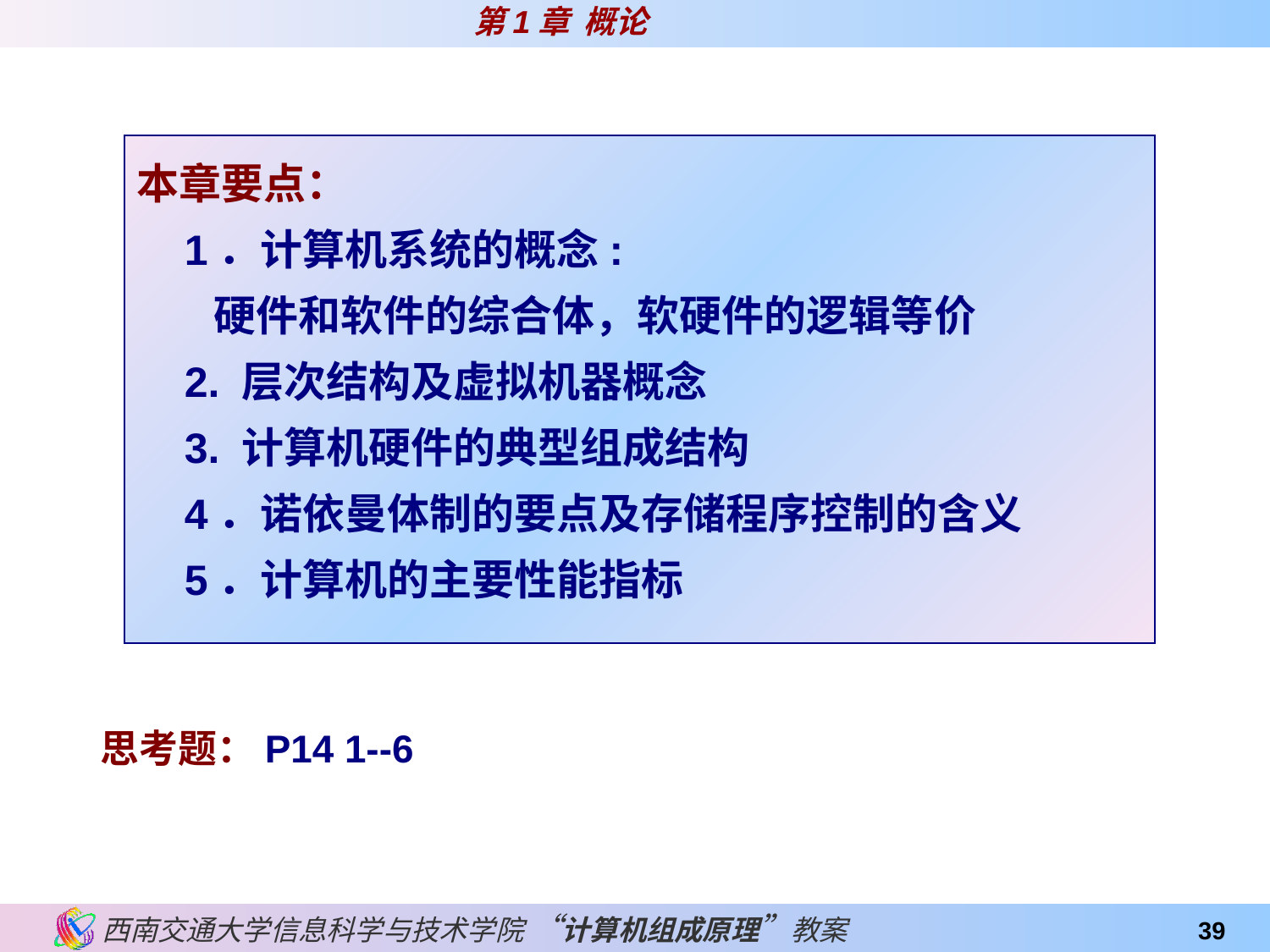

本章要点：
    1．计算机系统的概念:
       硬件和软件的综合体，软硬件的逻辑等价
    2. 层次结构及虚拟机器概念
    3. 计算机硬件的典型组成结构
    4．诺依曼体制的要点及存储程序控制的含义
    5．计算机的主要性能指标
思考题：P14 1--6